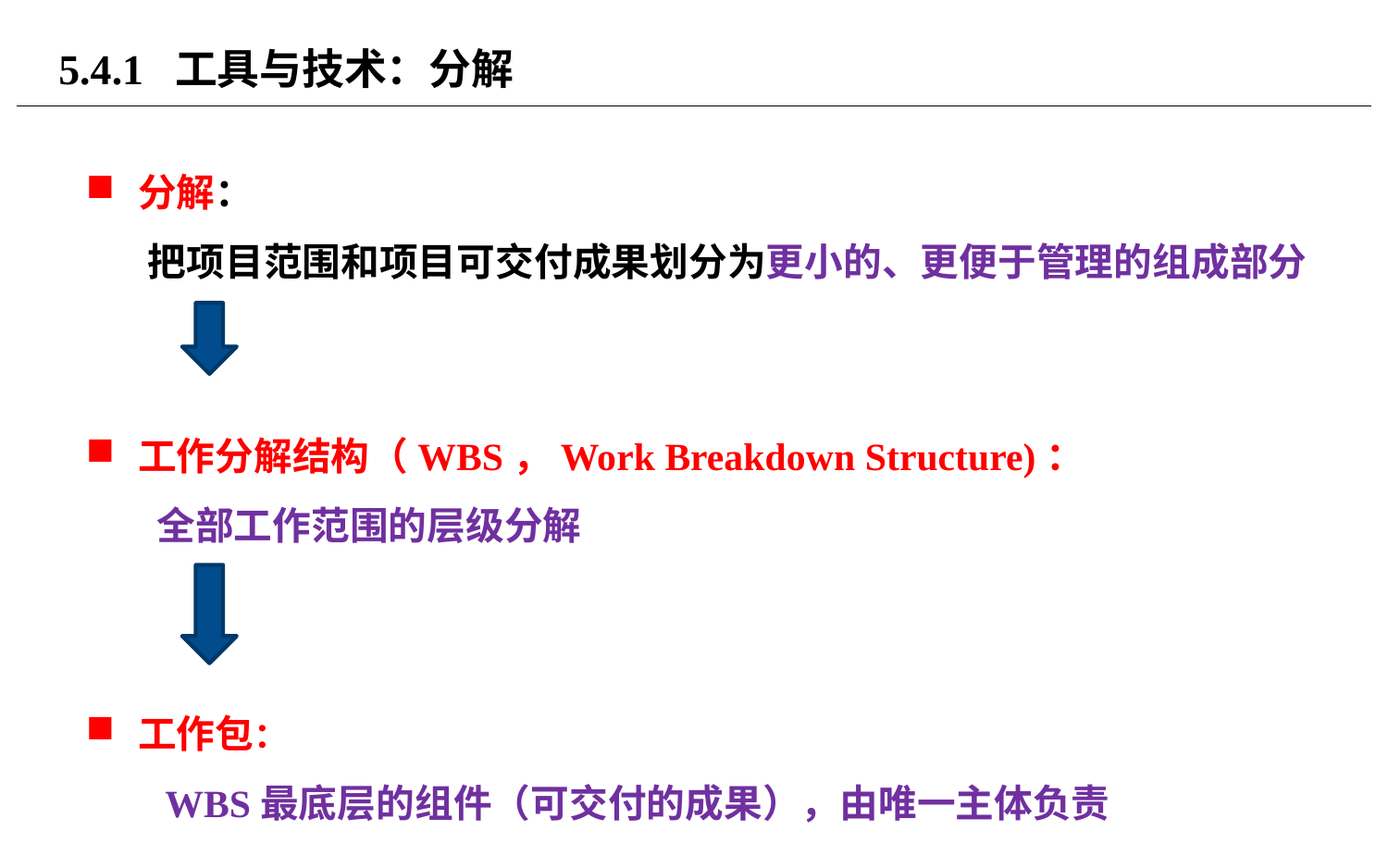

# 5.4.1  工具与技术：分解
分解：
      把项目范围和项目可交付成果划分为更小的、更便于管理的组成部分

工作分解结构（WBS，Work Breakdown Structure)：
       全部工作范围的层级分解

工作包：
         WBS最底层的组件（可交付的成果），由唯一主体负责